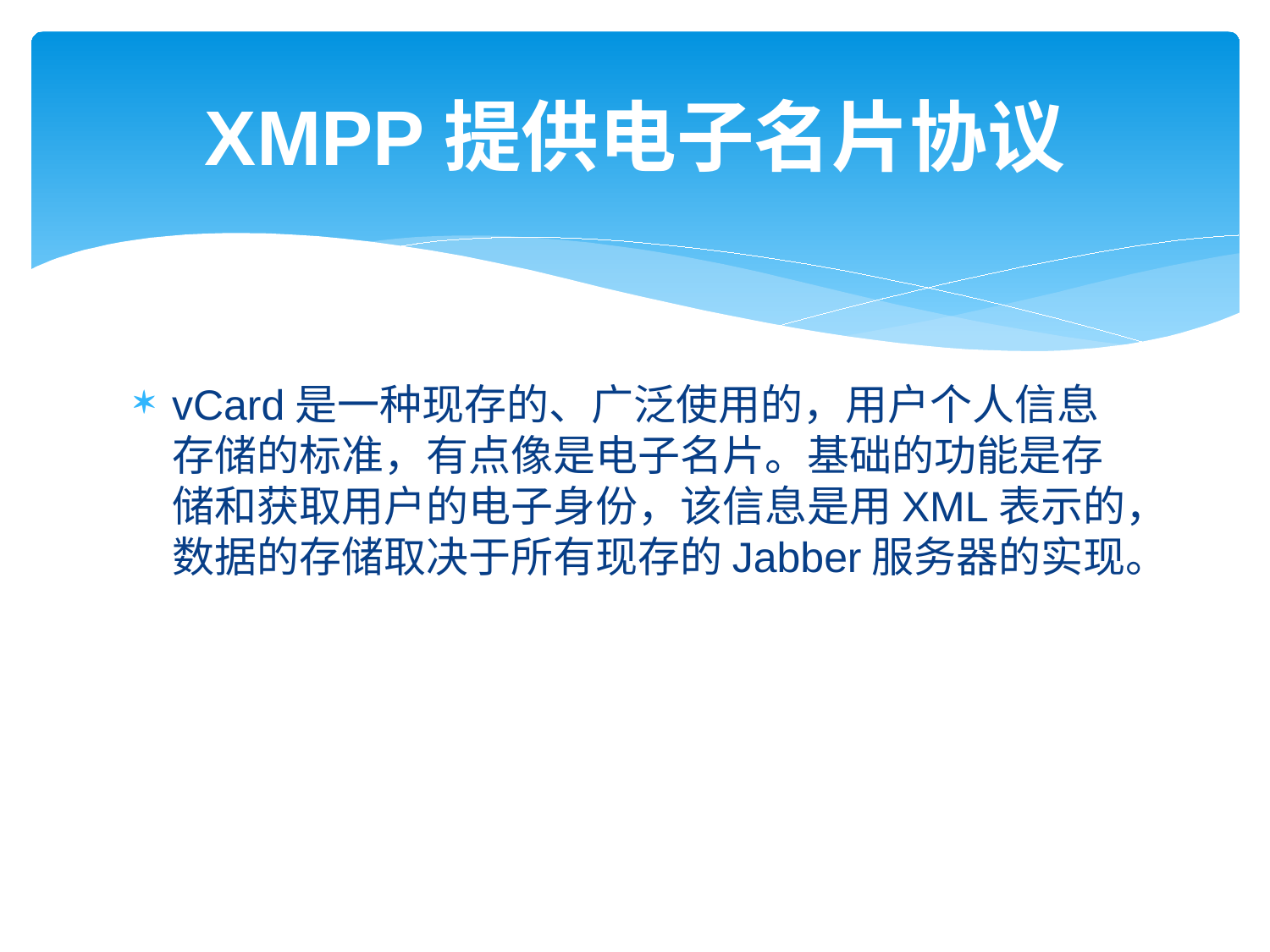

# XMPP提供电子名片协议
vCard是一种现存的、广泛使用的，用户个人信息存储的标准，有点像是电子名片。基础的功能是存储和获取用户的电子身份，该信息是用XML表示的，数据的存储取决于所有现存的Jabber服务器的实现。